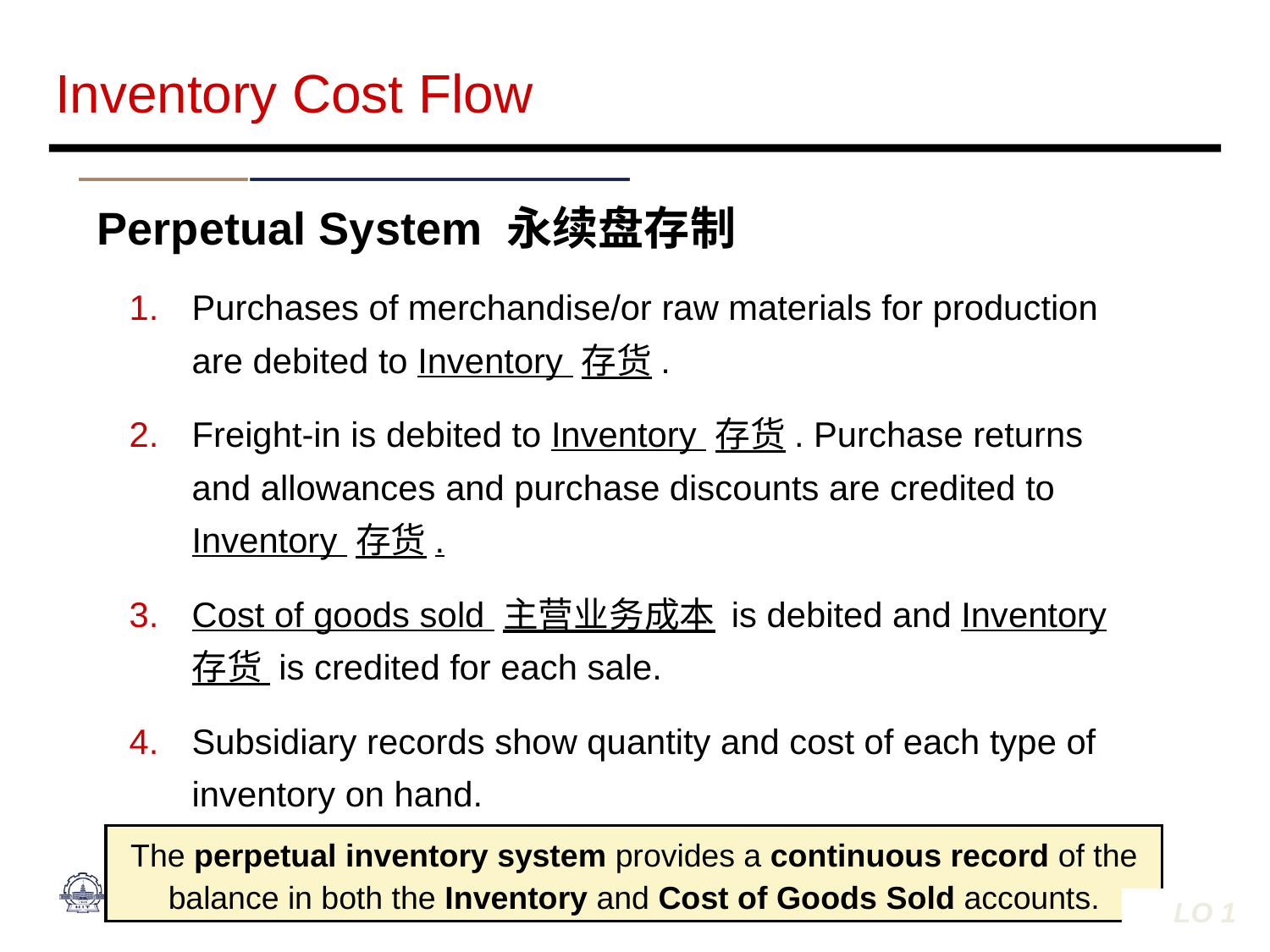

Inventory Cost Flow

Perpetual System 永续盘存制
Purchases of merchandise/or raw materials for production are debited to Inventory 存货.
Freight-in is debited to Inventory 存货. Purchase returns and allowances and purchase discounts are credited to Inventory 存货.
Cost of goods sold 主营业务成本 is debited and Inventory 存货 is credited for each sale.
Subsidiary records show quantity and cost of each type of inventory on hand.
The perpetual inventory system provides a continuous record of the balance in both the Inventory and Cost of Goods Sold accounts.
LO 1